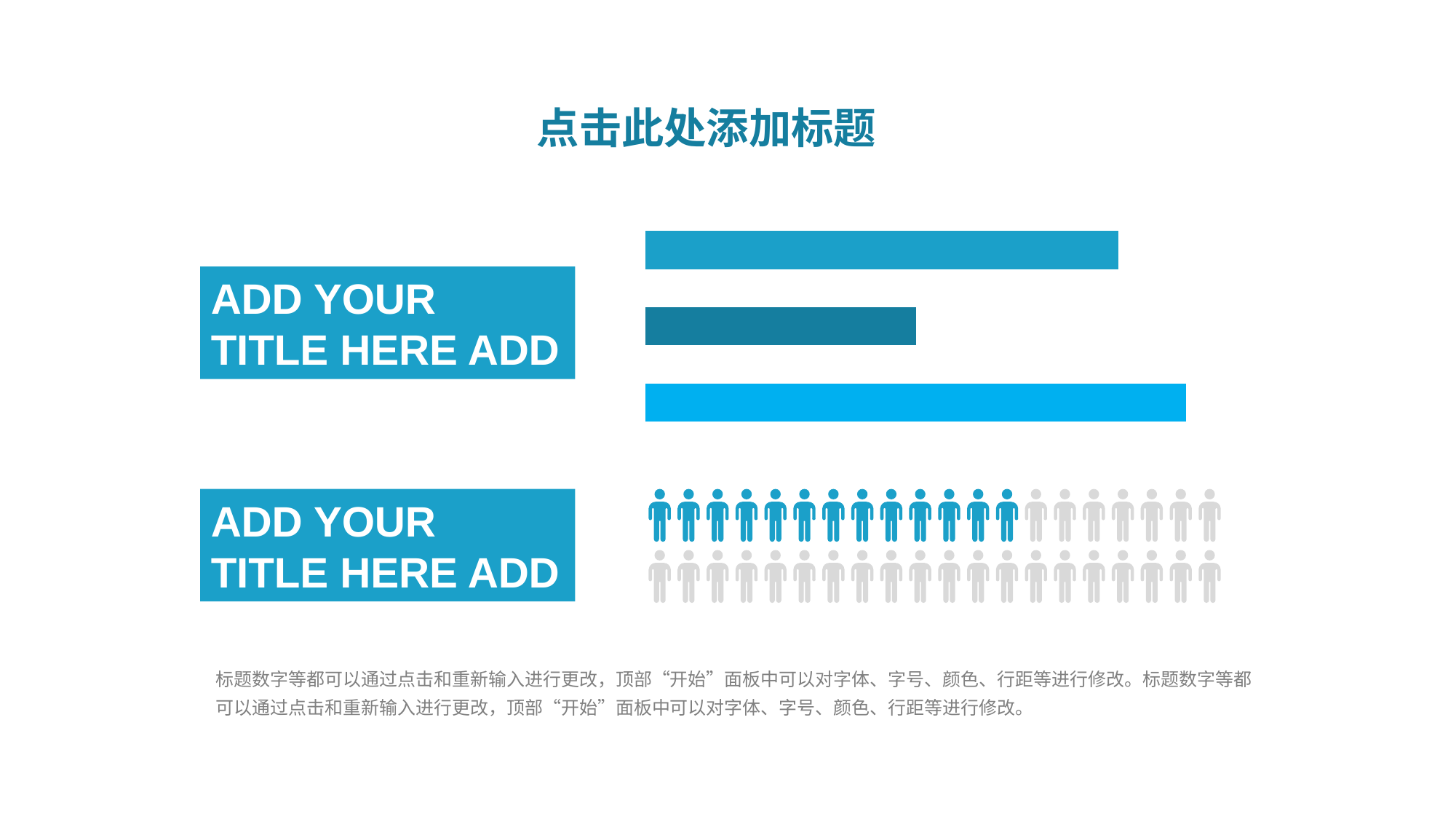

点击此处添加标题

### Chart

| Category | 系列 2 | 系列 3 | 系列 4 |
|---|---|---|---|
| 类别 1 | 4.0 | 2.0 | 3.5 |
ADD YOUR
TITLE HERE ADD
ADD YOUR
TITLE HERE ADD

标题数字等都可以通过点击和重新输入进行更改，顶部“开始”面板中可以对字体、字号、颜色、行距等进行修改。标题数字等都可以通过点击和重新输入进行更改，顶部“开始”面板中可以对字体、字号、颜色、行距等进行修改。